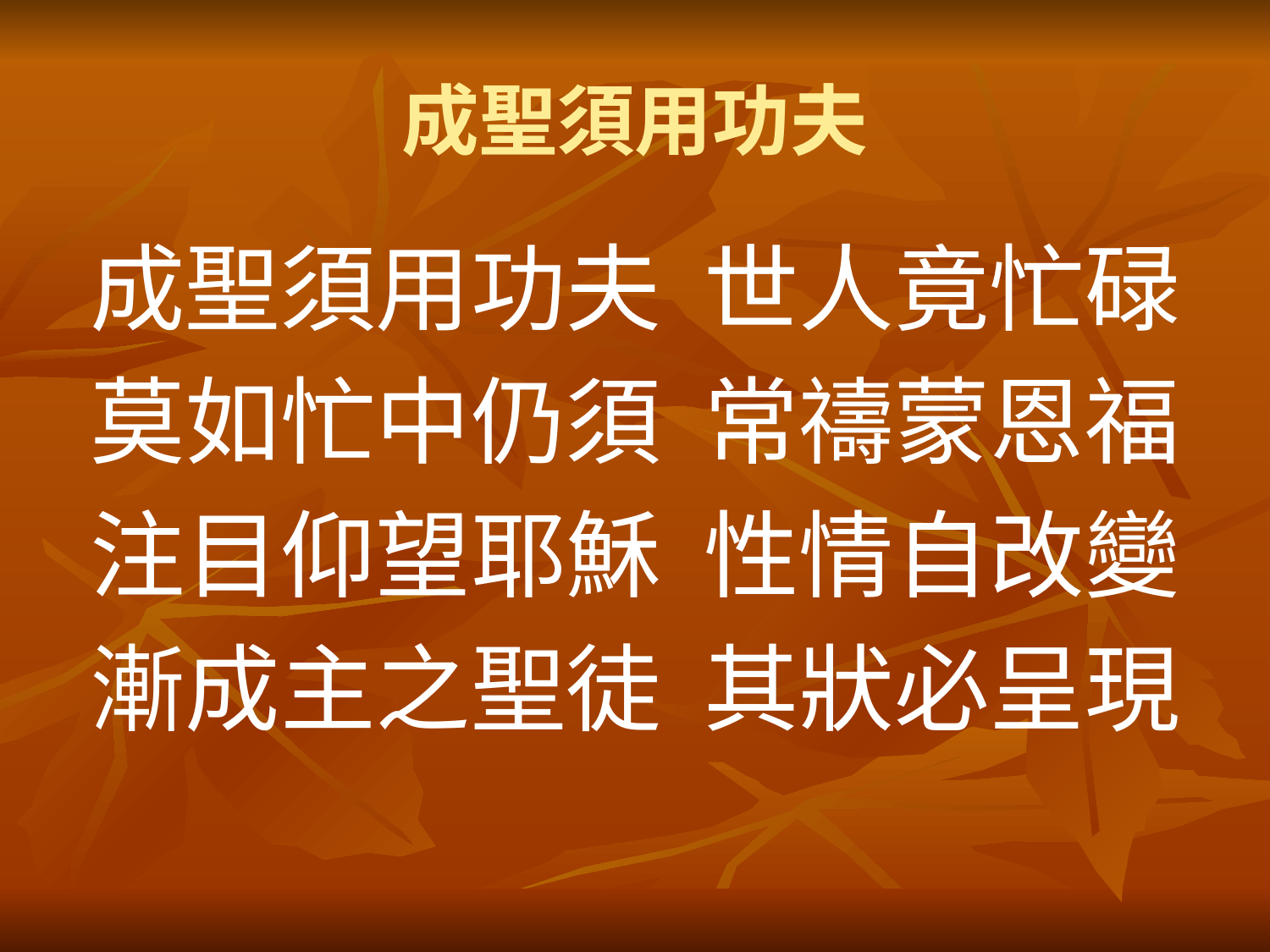

# 成聖須用功夫
成聖須用功夫  世人竟忙碌
莫如忙中仍須  常禱蒙恩福
注目仰望耶穌  性情自改變
漸成主之聖徒  其狀必呈現